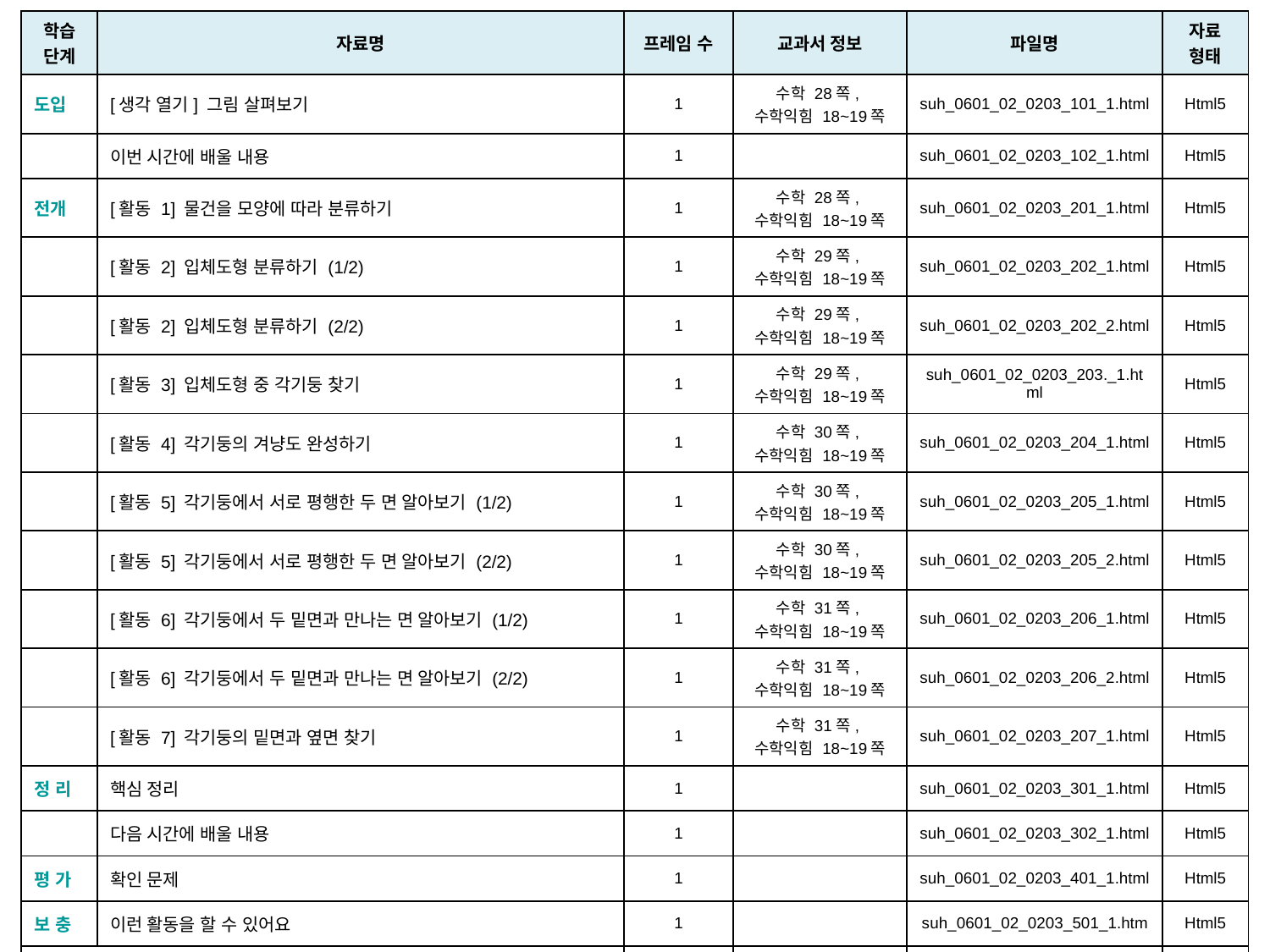

| 학습 단계 | 자료명 | 프레임 수 | 교과서 정보 | 파일명 | 자료 형태 |
| --- | --- | --- | --- | --- | --- |
| 도입 | [생각 열기] 그림 살펴보기 | 1 | 수학 28쪽, 수학익힘 18~19쪽 | suh\_0601\_02\_0203\_101\_1.html | Html5 |
|  | 이번 시간에 배울 내용 | 1 |  | suh\_0601\_02\_0203\_102\_1.html | Html5 |
| 전개 | [활동 1] 물건을 모양에 따라 분류하기 | 1 | 수학 28쪽, 수학익힘 18~19쪽 | suh\_0601\_02\_0203\_201\_1.html | Html5 |
|  | [활동 2] 입체도형 분류하기 (1/2) | 1 | 수학 29쪽, 수학익힘 18~19쪽 | suh\_0601\_02\_0203\_202\_1.html | Html5 |
|  | [활동 2] 입체도형 분류하기 (2/2) | 1 | 수학 29쪽, 수학익힘 18~19쪽 | suh\_0601\_02\_0203\_202\_2.html | Html5 |
|  | [활동 3] 입체도형 중 각기둥 찾기 | 1 | 수학 29쪽, 수학익힘 18~19쪽 | suh\_0601\_02\_0203\_203.\_1.html | Html5 |
|  | [활동 4] 각기둥의 겨냥도 완성하기 | 1 | 수학 30쪽, 수학익힘 18~19쪽 | suh\_0601\_02\_0203\_204\_1.html | Html5 |
|  | [활동 5] 각기둥에서 서로 평행한 두 면 알아보기 (1/2) | 1 | 수학 30쪽, 수학익힘 18~19쪽 | suh\_0601\_02\_0203\_205\_1.html | Html5 |
|  | [활동 5] 각기둥에서 서로 평행한 두 면 알아보기 (2/2) | 1 | 수학 30쪽, 수학익힘 18~19쪽 | suh\_0601\_02\_0203\_205\_2.html | Html5 |
|  | [활동 6] 각기둥에서 두 밑면과 만나는 면 알아보기 (1/2) | 1 | 수학 31쪽, 수학익힘 18~19쪽 | suh\_0601\_02\_0203\_206\_1.html | Html5 |
|  | [활동 6] 각기둥에서 두 밑면과 만나는 면 알아보기 (2/2) | 1 | 수학 31쪽, 수학익힘 18~19쪽 | suh\_0601\_02\_0203\_206\_2.html | Html5 |
|  | [활동 7] 각기둥의 밑면과 옆면 찾기 | 1 | 수학 31쪽, 수학익힘 18~19쪽 | suh\_0601\_02\_0203\_207\_1.html | Html5 |
| 정 리 | 핵심 정리 | 1 |  | suh\_0601\_02\_0203\_301\_1.html | Html5 |
|  | 다음 시간에 배울 내용 | 1 |  | suh\_0601\_02\_0203\_302\_1.html | Html5 |
| 평 가 | 확인 문제 | 1 |  | suh\_0601\_02\_0203\_401\_1.html | Html5 |
| 보 충 | 이런 활동을 할 수 있어요 | 1 |  | suh\_0601\_02\_0203\_501\_1.htm | Html5 |
| 총 프레임 수 |  | 16 |  |  |  |